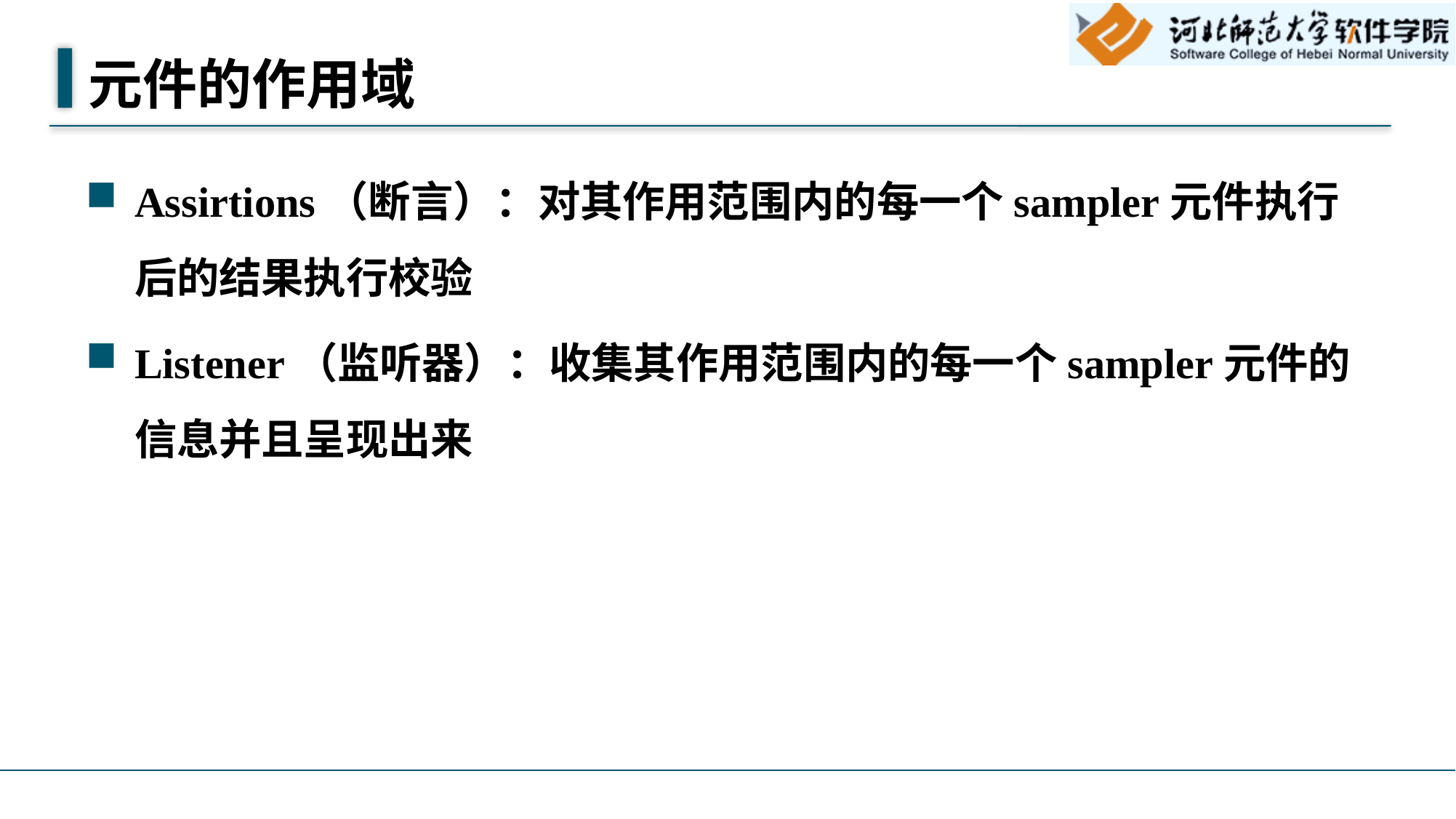

# 元件的作用域
Assirtions（断言）：对其作用范围内的每一个sampler元件执行后的结果执行校验
Listener（监听器）：收集其作用范围内的每一个sampler元件的信息并且呈现出来